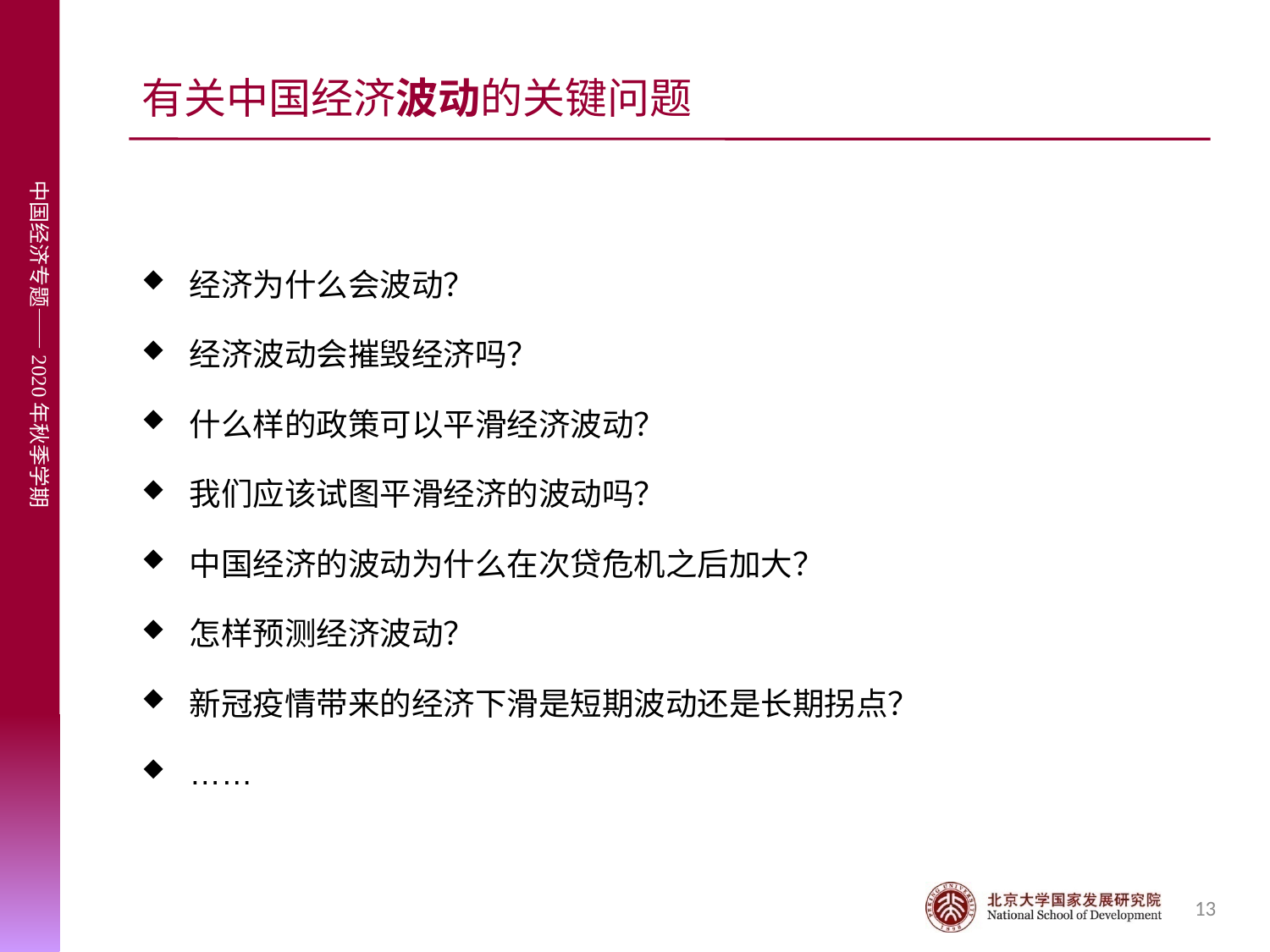

# 有关中国经济波动的关键问题

经济为什么会波动？
经济波动会摧毁经济吗？
什么样的政策可以平滑经济波动？
我们应该试图平滑经济的波动吗？
中国经济的波动为什么在次贷危机之后加大？
怎样预测经济波动？
新冠疫情带来的经济下滑是短期波动还是长期拐点？
……
13